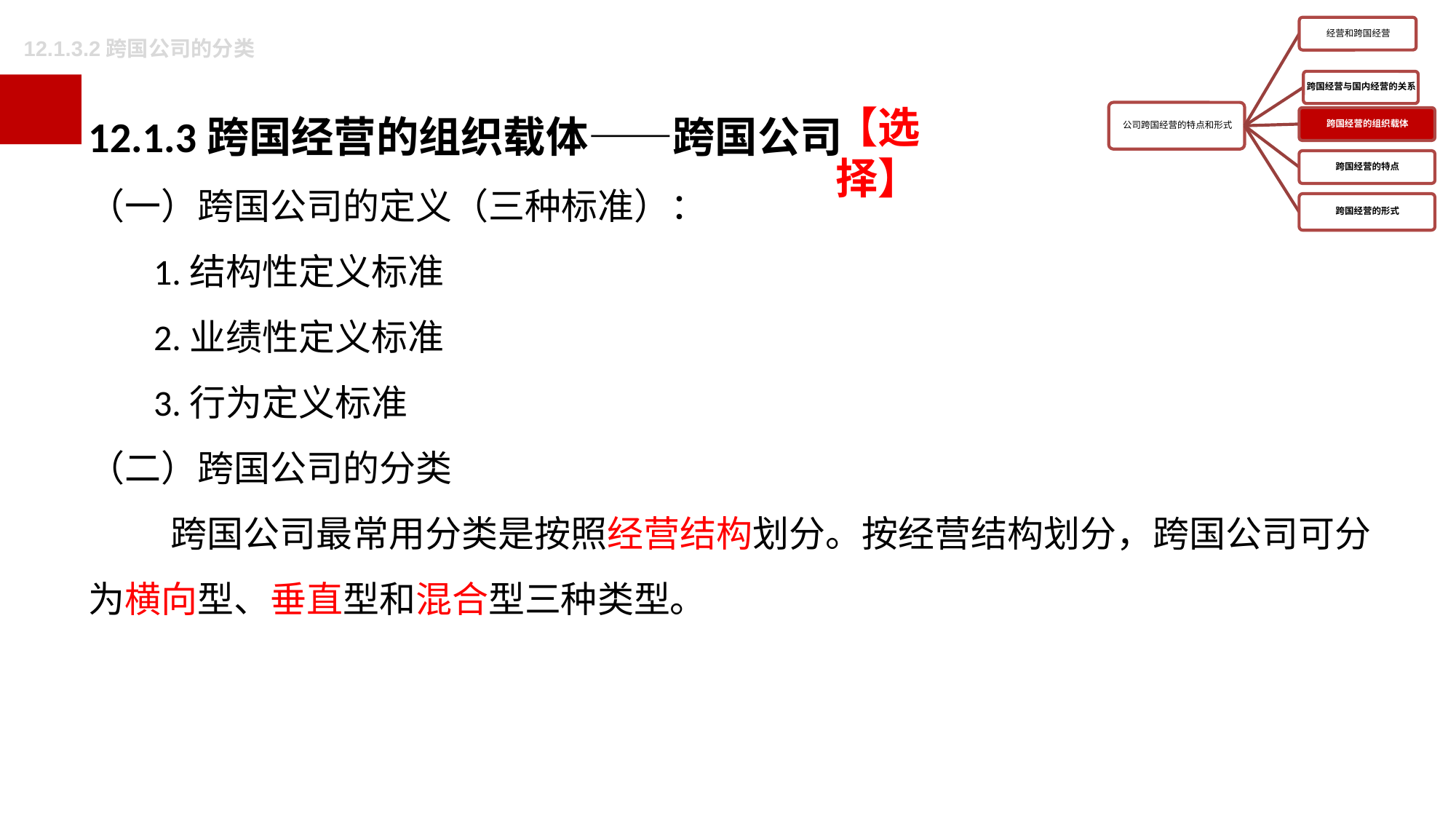

公司跨国经营的特点和形式

经营和跨国经营

跨国经营与国内经营的关系

跨国经营的组织载体

跨国经营的特点

跨国经营的形式
12.1.3.2跨国公司的分类
12.1.3跨国经营的组织载体——跨国公司
（一）跨国公司的定义（三种标准）：
        1.结构性定义标准
        2.业绩性定义标准
        3.行为定义标准
（二）跨国公司的分类
         跨国公司最常用分类是按照经营结构划分。按经营结构划分，跨国公司可分为横向型、垂直型和混合型三种类型。
【选择】